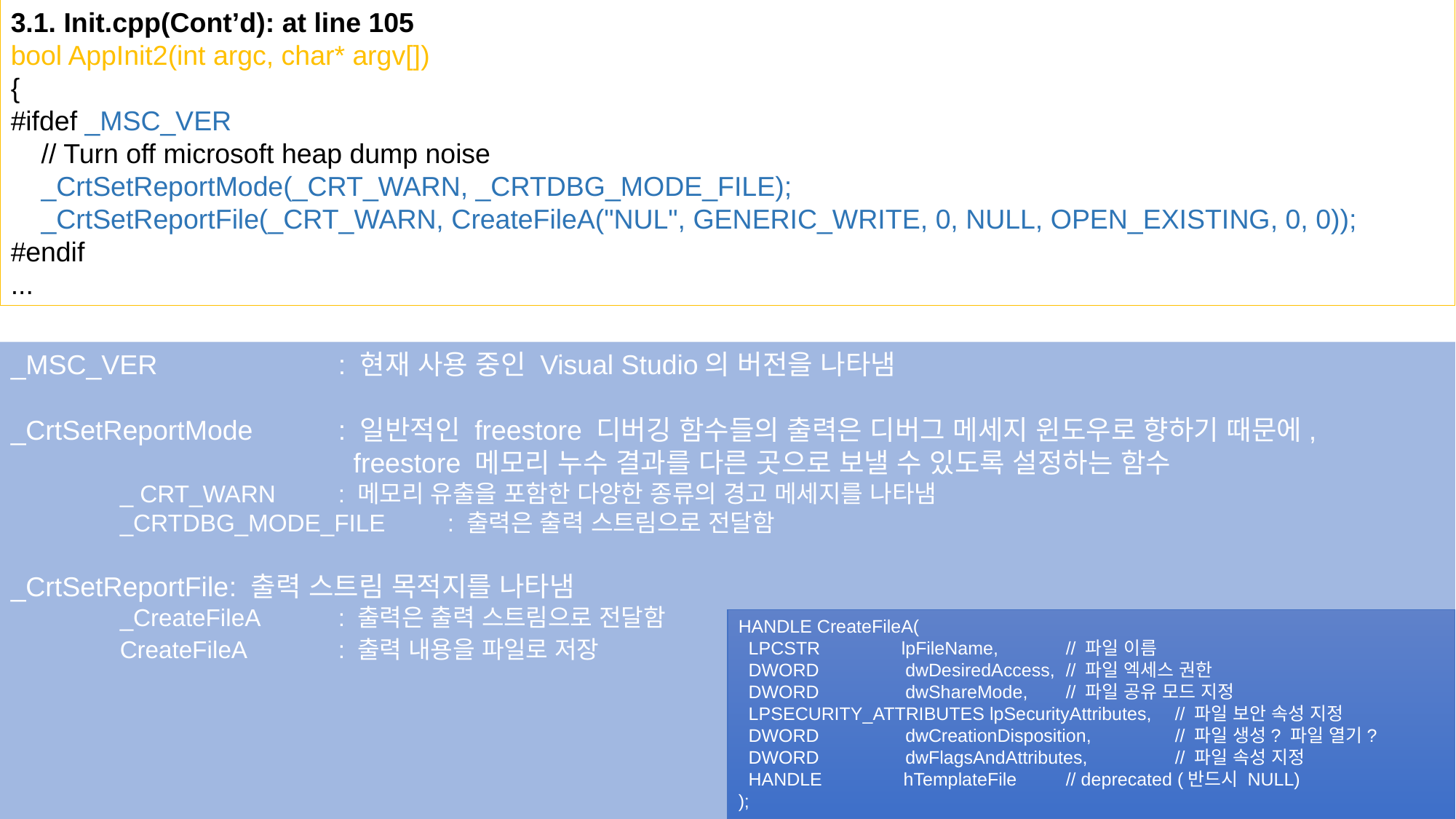

3.1. Init.cpp(Cont’d): at line 105
bool AppInit2(int argc, char* argv[])
{
#ifdef _MSC_VER
    // Turn off microsoft heap dump noise
    _CrtSetReportMode(_CRT_WARN, _CRTDBG_MODE_FILE);
    _CrtSetReportFile(_CRT_WARN, CreateFileA("NUL", GENERIC_WRITE, 0, NULL, OPEN_EXISTING, 0, 0));
#endif
...
_MSC_VER		: 현재 사용 중인 Visual Studio의 버전을 나타냄

_CrtSetReportMode	: 일반적인 freestore 디버깅 함수들의 출력은 디버그 메세지 윈도우로 향하기 때문에,
			  freestore 메모리 누수 결과를 다른 곳으로 보낼 수 있도록 설정하는 함수
	_ CRT_WARN	: 메모리 유출을 포함한 다양한 종류의 경고 메세지를 나타냄
	_CRTDBG_MODE_FILE	: 출력은 출력 스트림으로 전달함

_CrtSetReportFile	: 출력 스트림 목적지를 나타냄
	_CreateFileA	: 출력은 출력 스트림으로 전달함
	CreateFileA	: 출력 내용을 파일로 저장

HANDLE CreateFileA(
  LPCSTR                lpFileName,	// 파일 이름
  DWORD                 dwDesiredAccess,	// 파일 엑세스 권한
  DWORD                 dwShareMode,	// 파일 공유 모드 지정
  LPSECURITY_ATTRIBUTES lpSecurityAttributes,	// 파일 보안 속성 지정
  DWORD                 dwCreationDisposition,	// 파일 생성? 파일 열기?
  DWORD                 dwFlagsAndAttributes,	// 파일 속성 지정
  HANDLE                hTemplateFile	// deprecated (반드시 NULL)
);